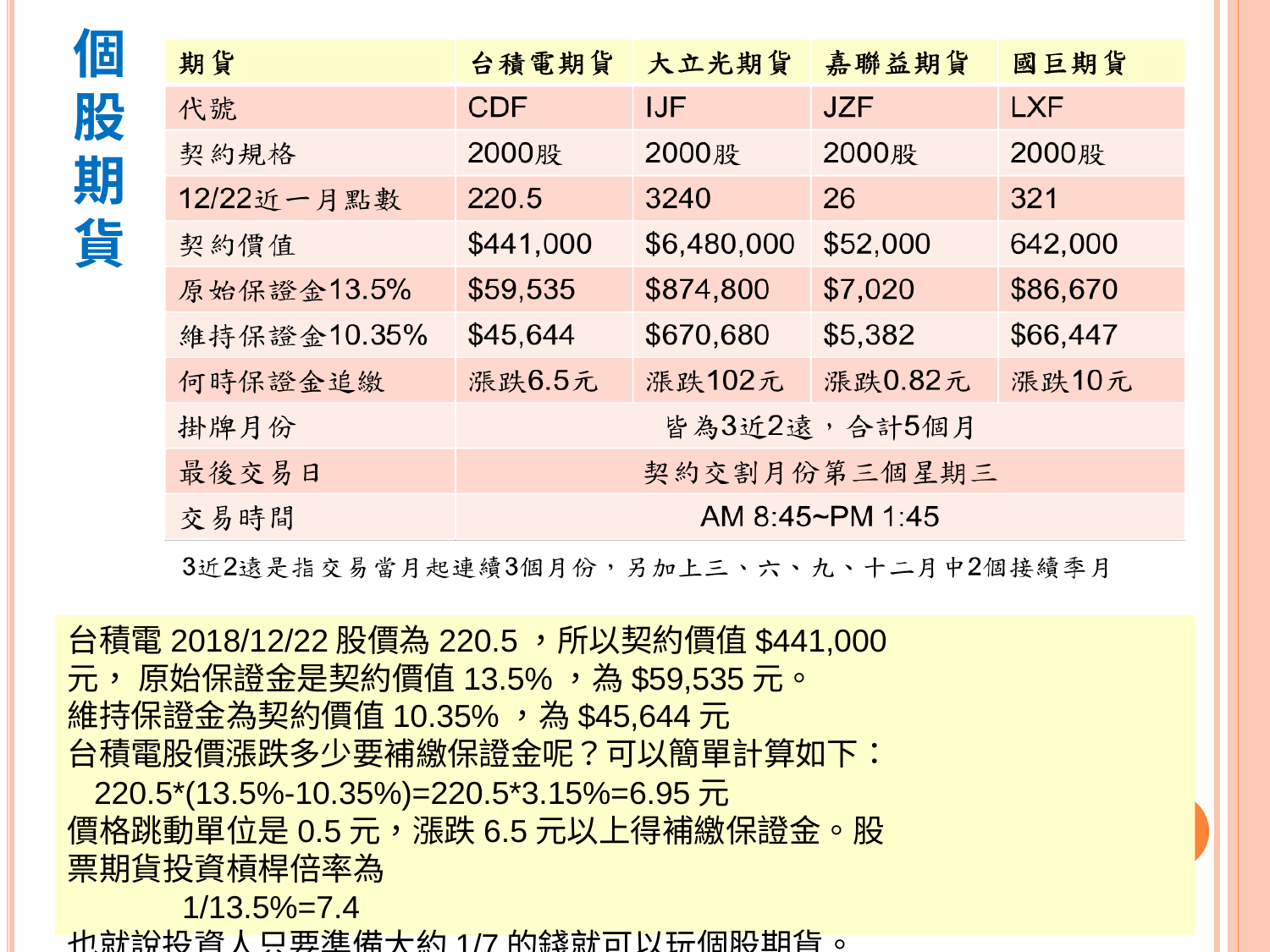

# 個 股 期 貨

台積電2018/12/22股價為220.5，所以契約價值$441,000元， 原始保證金是契約價值13.5%，為$59,535元。
維持保證金為契約價值10.35%，為$45,644元
台積電股價漲跌多少要補繳保證金呢？可以簡單計算如下：
220.5*(13.5%-10.35%)=220.5*3.15%=6.95元
價格跳動單位是0.5元，漲跌6.5元以上得補繳保證金。股票期貨投資槓桿倍率為
1/13.5%=7.4
也就說投資人只要準備大約1/7的錢就可以玩個股期貨。